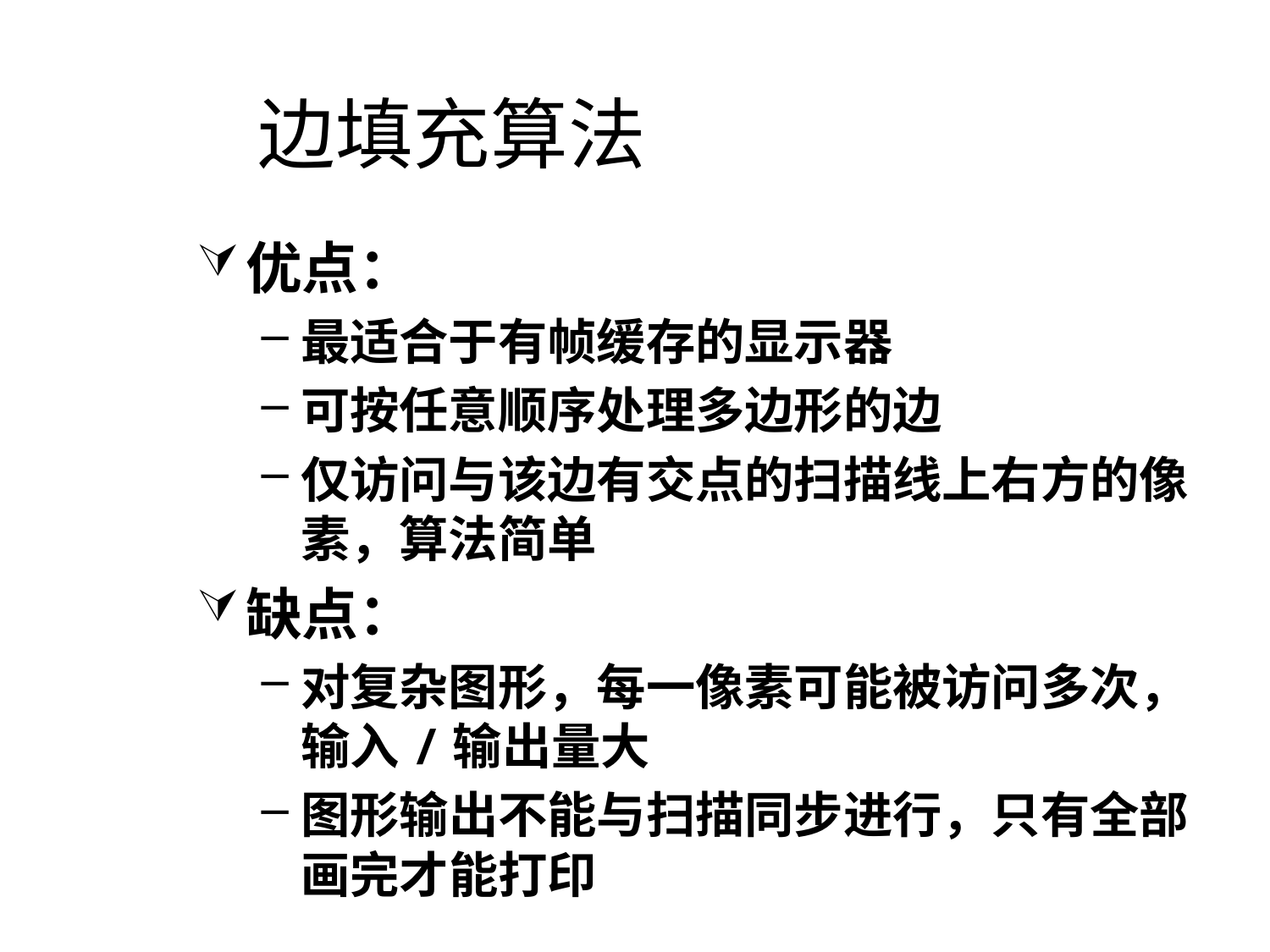

# 边填充算法
优点：
最适合于有帧缓存的显示器
可按任意顺序处理多边形的边
仅访问与该边有交点的扫描线上右方的像素，算法简单
缺点：
对复杂图形，每一像素可能被访问多次，输入/输出量大
图形输出不能与扫描同步进行，只有全部画完才能打印